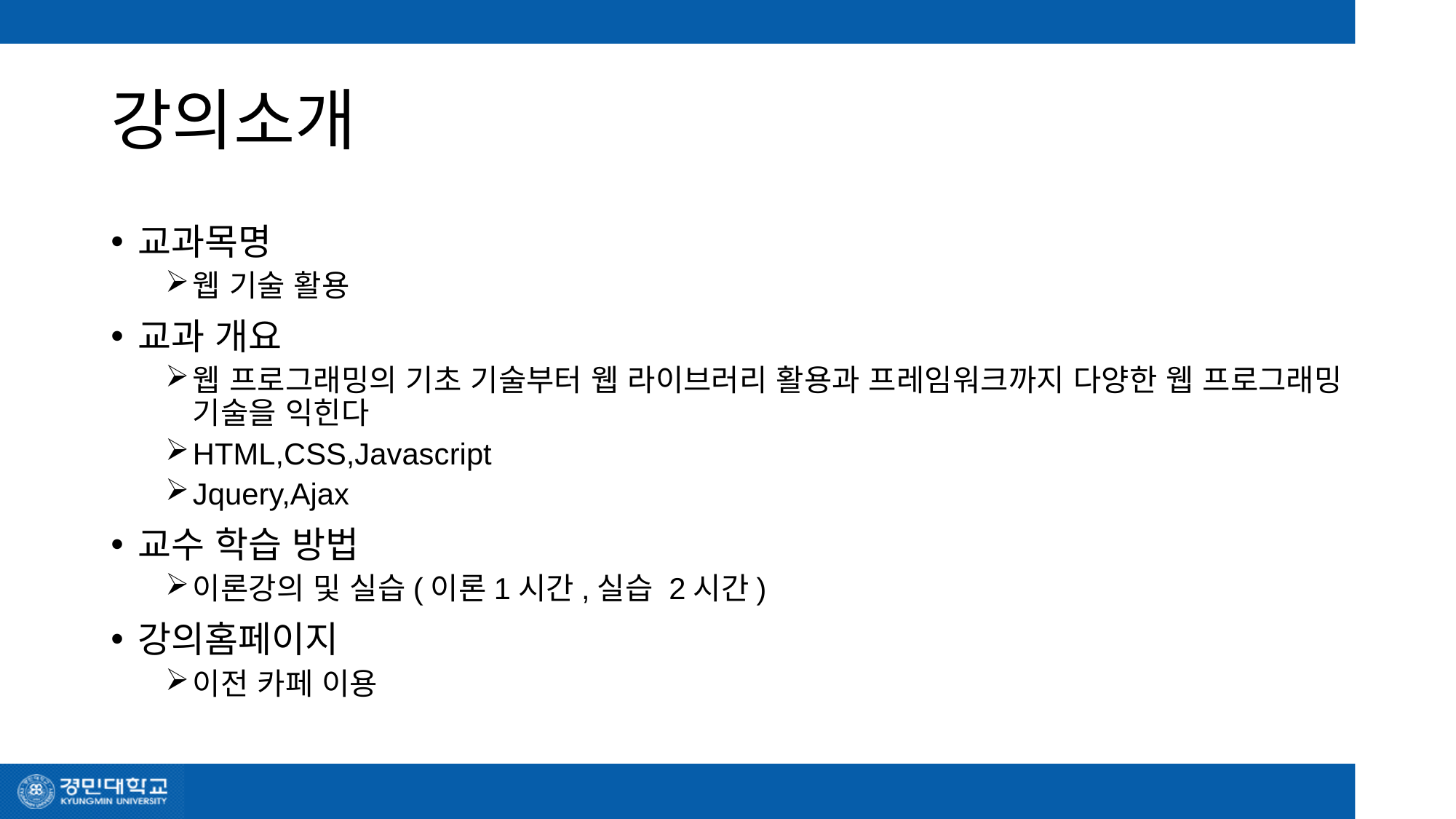

# 강의소개
교과목명
웹 기술 활용
교과 개요
웹 프로그래밍의 기초 기술부터 웹 라이브러리 활용과 프레임워크까지 다양한 웹 프로그래밍 기술을 익힌다
HTML,CSS,Javascript
Jquery,Ajax
교수 학습 방법
이론강의 및 실습(이론1시간,실습 2시간)
강의홈페이지
이전 카페 이용